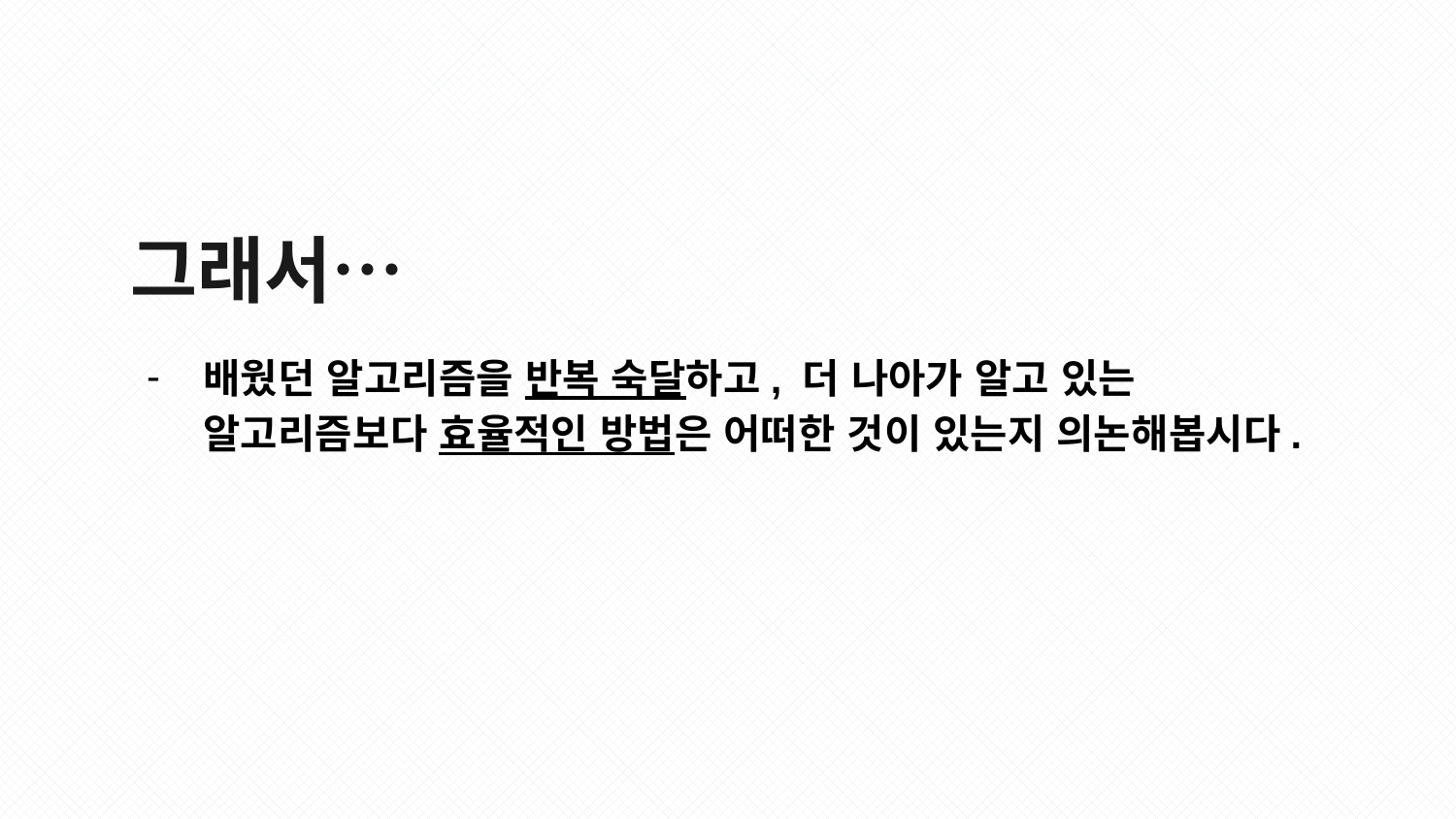

# 그래서…
배웠던 알고리즘을 반복 숙달하고, 더 나아가 알고 있는 알고리즘보다 효율적인 방법은 어떠한 것이 있는지 의논해봅시다.